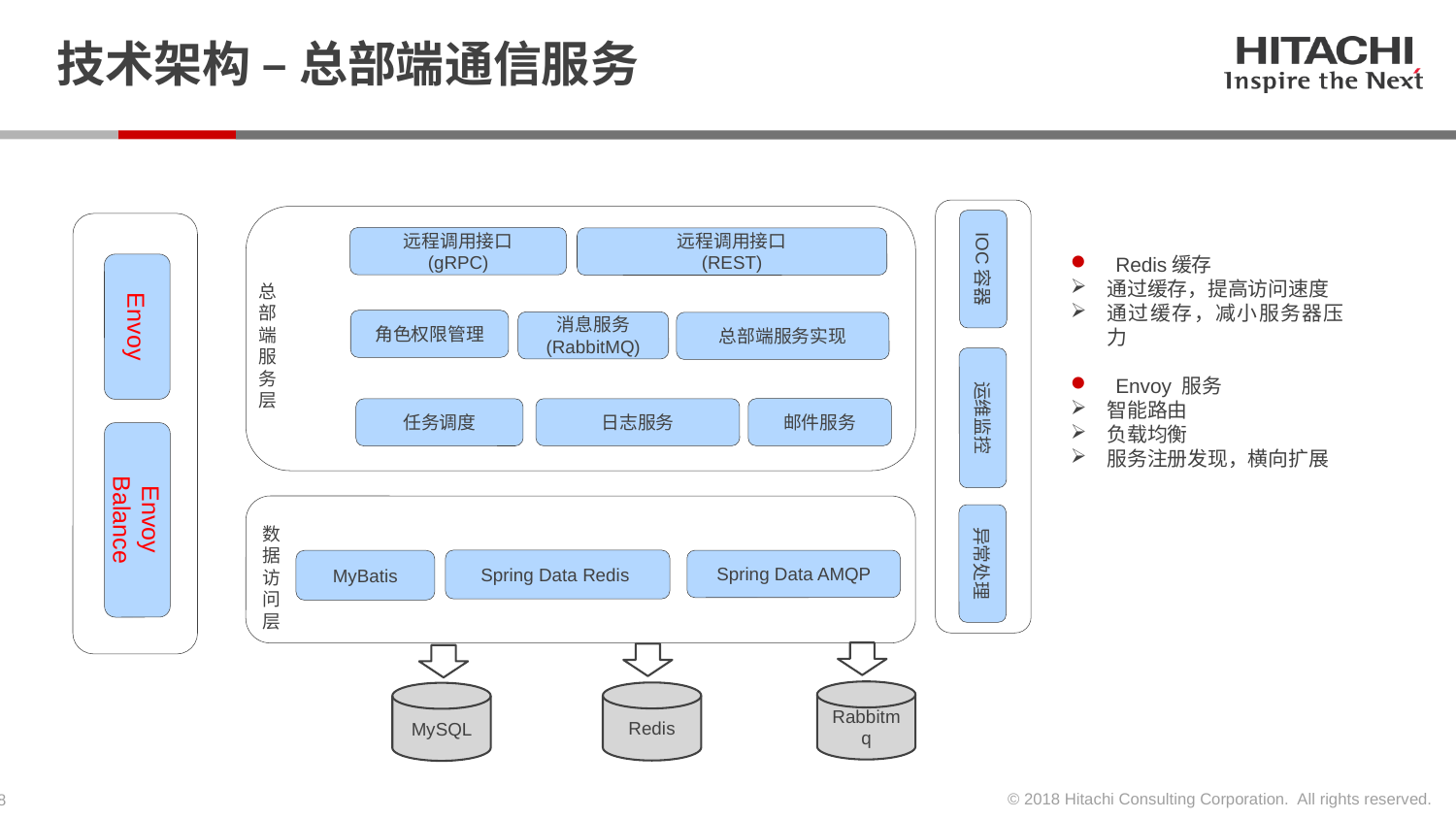

# 技术架构 – 总部端通信服务

Redis缓存
通过缓存，提高访问速度
通过缓存，减小服务器压力
Envoy 服务
智能路由
负载均衡
服务注册发现，横向扩展

远程调用接口
(gRPC)
远程调用接口
(REST)
总部端服务层
Envoy
角色权限管理
消息服务
(RabbitMQ)
总部端服务实现

IOC容器
运维监控
异常处理

邮件服务
日志服务
任务调度
Envoy
Balance

数据访问层
Spring Data Redis
Spring Data AMQP
MyBatis

Rabbitmq
Redis
MySQL